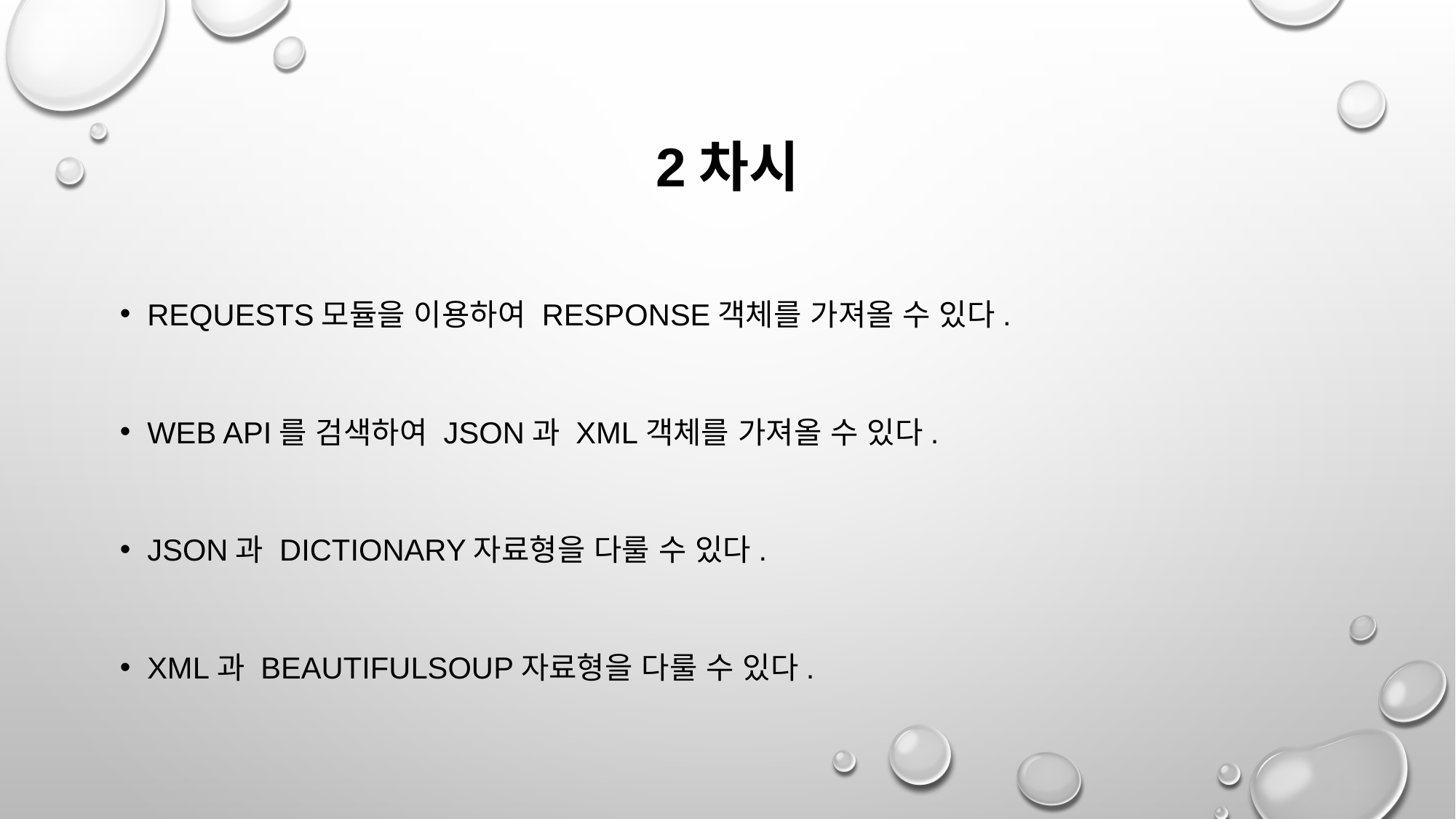

# 2차시
Requests모듈을 이용하여 response객체를 가져올 수 있다.

Web api를 검색하여 json과 xml객체를 가져올 수 있다.

Json과 dictionary자료형을 다룰 수 있다.

Xml과 beautifulsoup자료형을 다룰 수 있다.